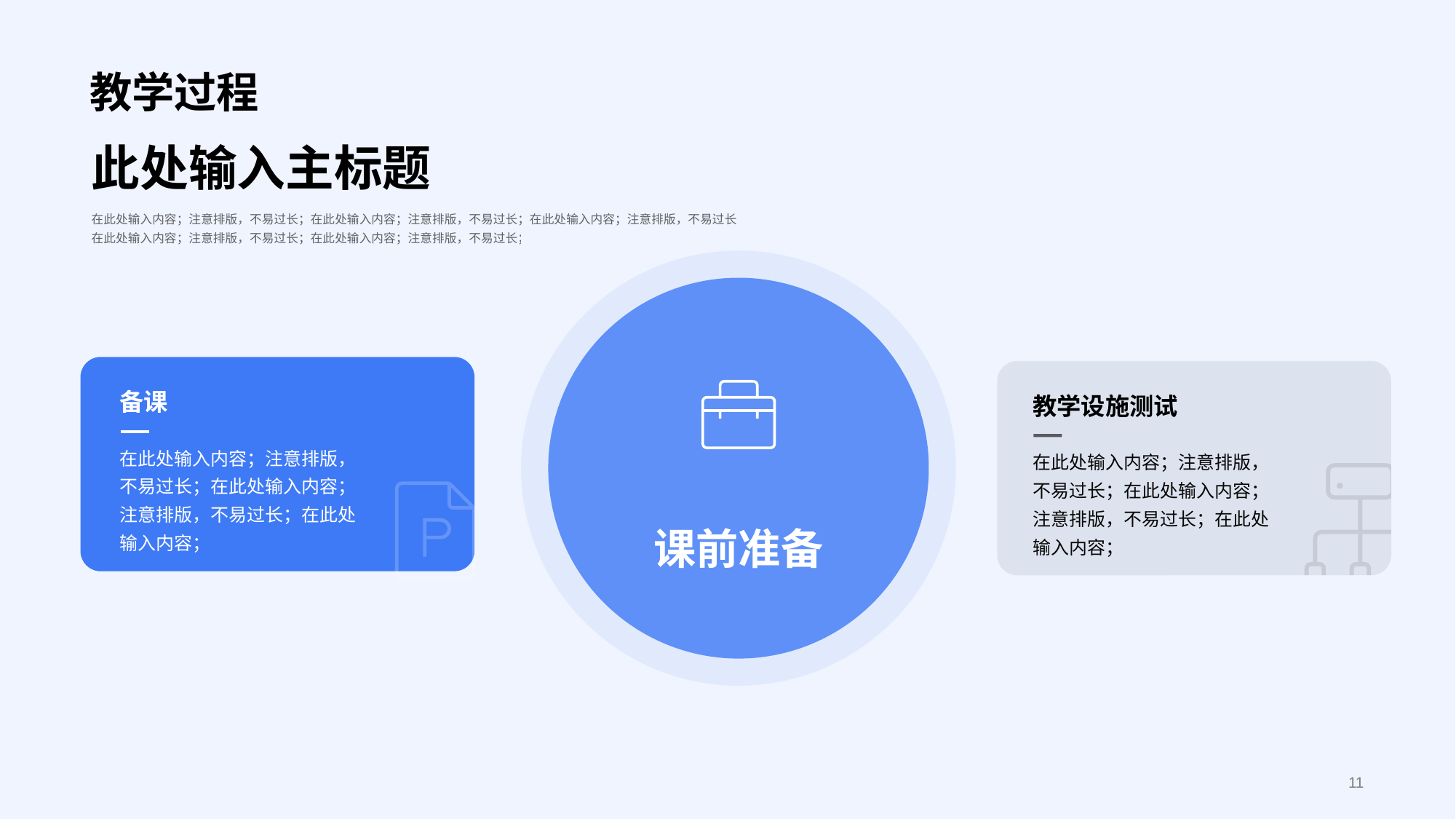

# 教学过程
此处输入主标题
在此处输入内容；注意排版，不易过长；在此处输入内容；注意排版，不易过长；在此处输入内容；注意排版，不易过长；
在此处输入内容；注意排版，不易过长；在此处输入内容；注意排版，不易过长；

备课
在此处输入内容；注意排版，不易过长；在此处输入内容；注意排版，不易过长；在此处输入内容；
教学设施测试
在此处输入内容；注意排版，不易过长；在此处输入内容；注意排版，不易过长；在此处输入内容；

课前准备
11